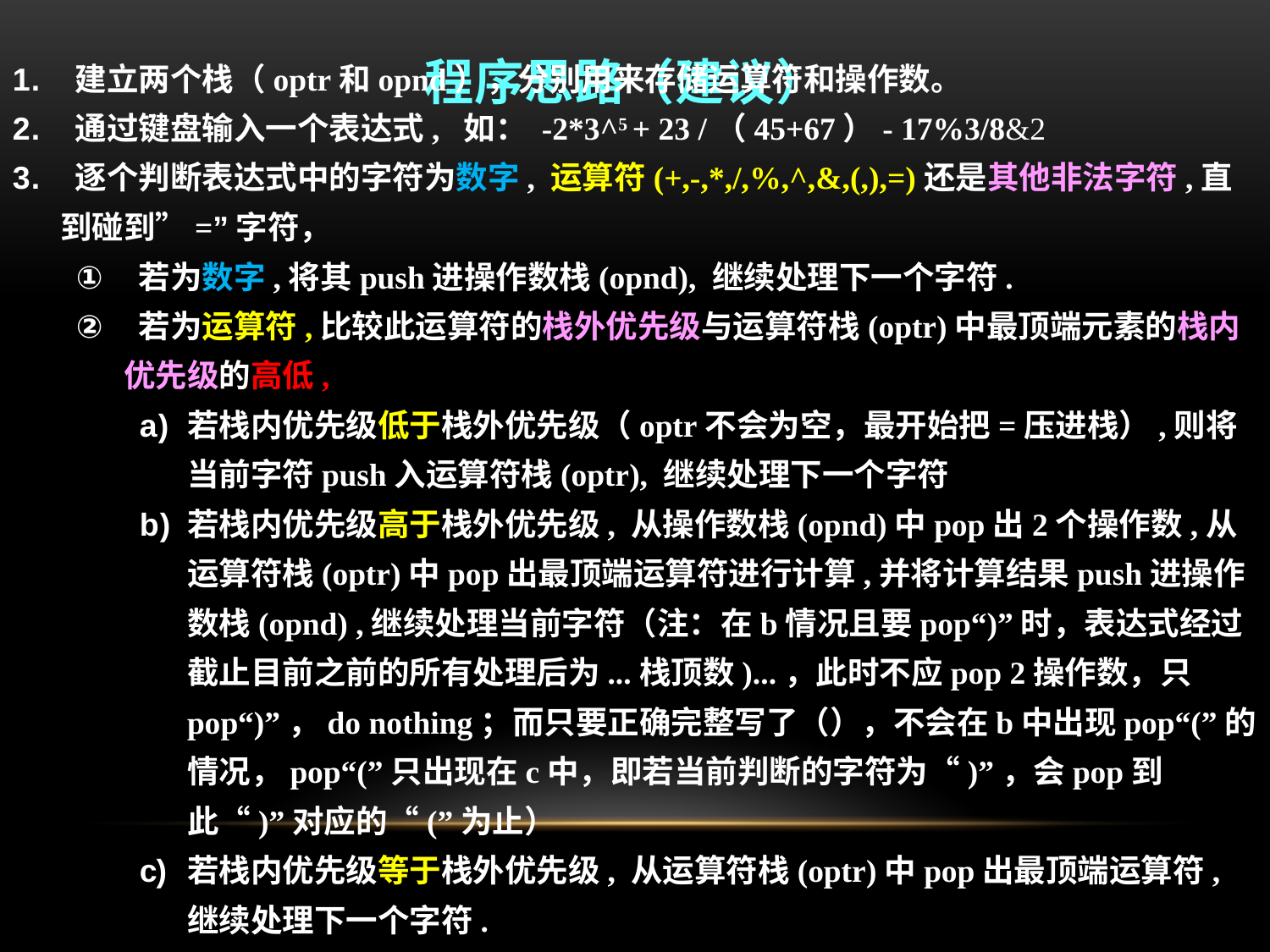

# 程序思路（建议）
 建立两个栈（optr和opnd），分别用来存储运算符和操作数。
 通过键盘输入一个表达式,  如： -2*3^5 + 23 /（45+67）- 17%3/8&2
 逐个判断表达式中的字符为数字, 运算符(+,-,*,/,%,^,&,(,),=)还是其他非法字符,直到碰到”=”字符，
 若为数字,将其push进操作数栈(opnd), 继续处理下一个字符.
 若为运算符,比较此运算符的栈外优先级与运算符栈(optr)中最顶端元素的栈内优先级的高低,
若栈内优先级低于栈外优先级（optr不会为空，最开始把=压进栈）,则将当前字符push入运算符栈(optr), 继续处理下一个字符
若栈内优先级高于栈外优先级, 从操作数栈(opnd)中pop出2个操作数,从运算符栈(optr)中pop出最顶端运算符进行计算,并将计算结果push进操作数栈(opnd) ,继续处理当前字符（注：在b情况且要pop“)”时，表达式经过截止目前之前的所有处理后为...栈顶数)...，此时不应pop 2操作数，只pop“)”，do nothing；而只要正确完整写了（），不会在b中出现pop“(”的情况，pop“(”只出现在c中，即若当前判断的字符为“)”，会pop到此“)”对应的“(”为止）
若栈内优先级等于栈外优先级, 从运算符栈(optr)中pop出最顶端运算符, 继续处理下一个字符.
 若为其他字符, 输出提示表达式非法, 退出程序.
  输出最终运算结果,即操作数栈(opnd)中的栈顶元素.